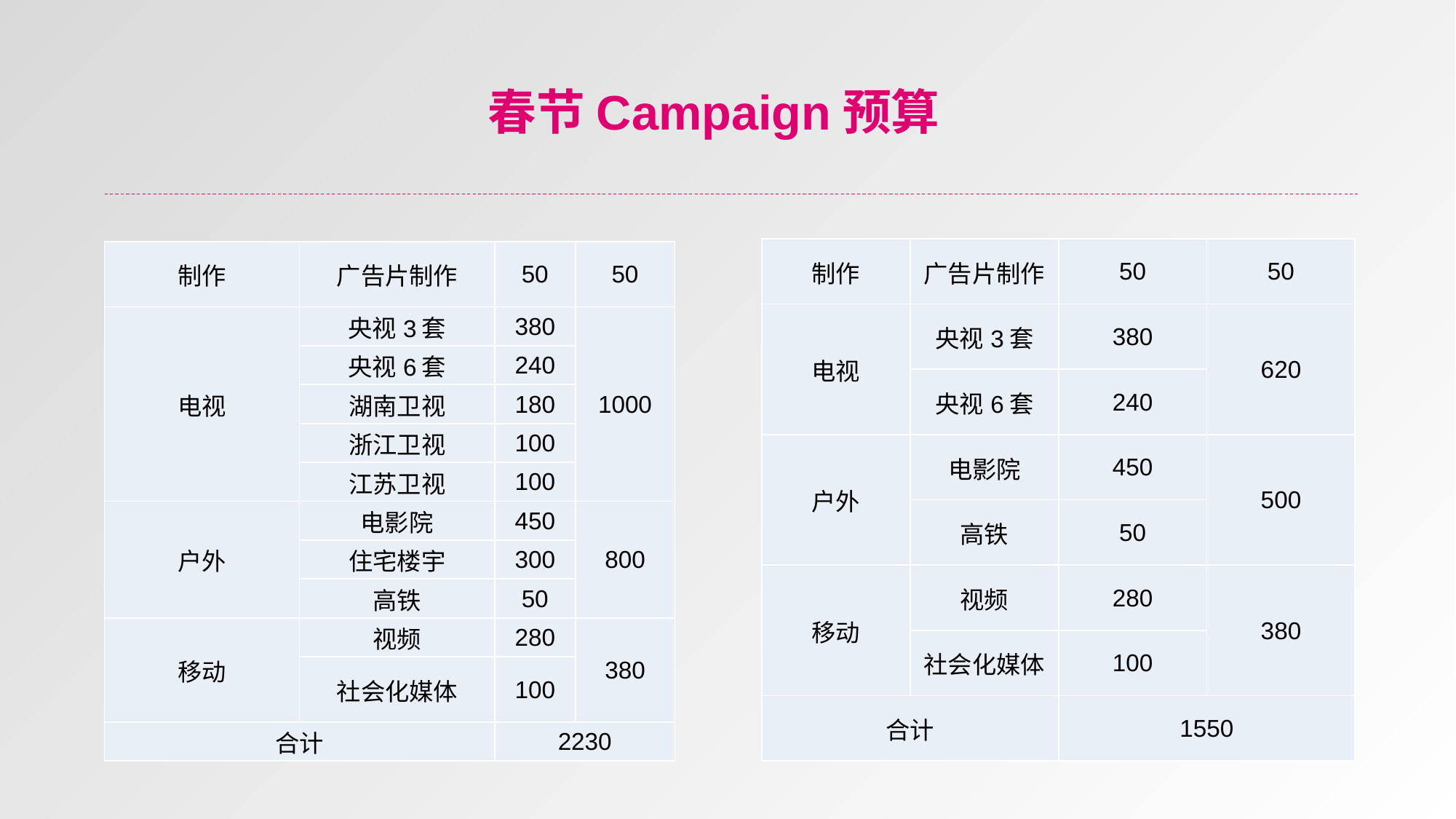

春节Campaign预算
| 制作 | 广告片制作 | 50 | 50 |
| --- | --- | --- | --- |
| 电视 | 央视3套 | 380 | 620 |
|  | 央视6套 | 240 |  |
| 户外 | 电影院 | 450 | 500 |
|  | 高铁 | 50 |  |
| 移动 | 视频 | 280 | 380 |
|  | 社会化媒体 | 100 |  |
| 合计 |  | 1550 |  |
| 制作 | 广告片制作 | 50 | 50 |
| --- | --- | --- | --- |
| 电视 | 央视3套 | 380 | 1000 |
|  | 央视6套 | 240 |  |
|  | 湖南卫视 | 180 |  |
|  | 浙江卫视 | 100 |  |
|  | 江苏卫视 | 100 |  |
| 户外 | 电影院 | 450 | 800 |
|  | 住宅楼宇 | 300 |  |
|  | 高铁 | 50 |  |
| 移动 | 视频 | 280 | 380 |
|  | 社会化媒体 | 100 |  |
| 合计 |  | 2230 |  |